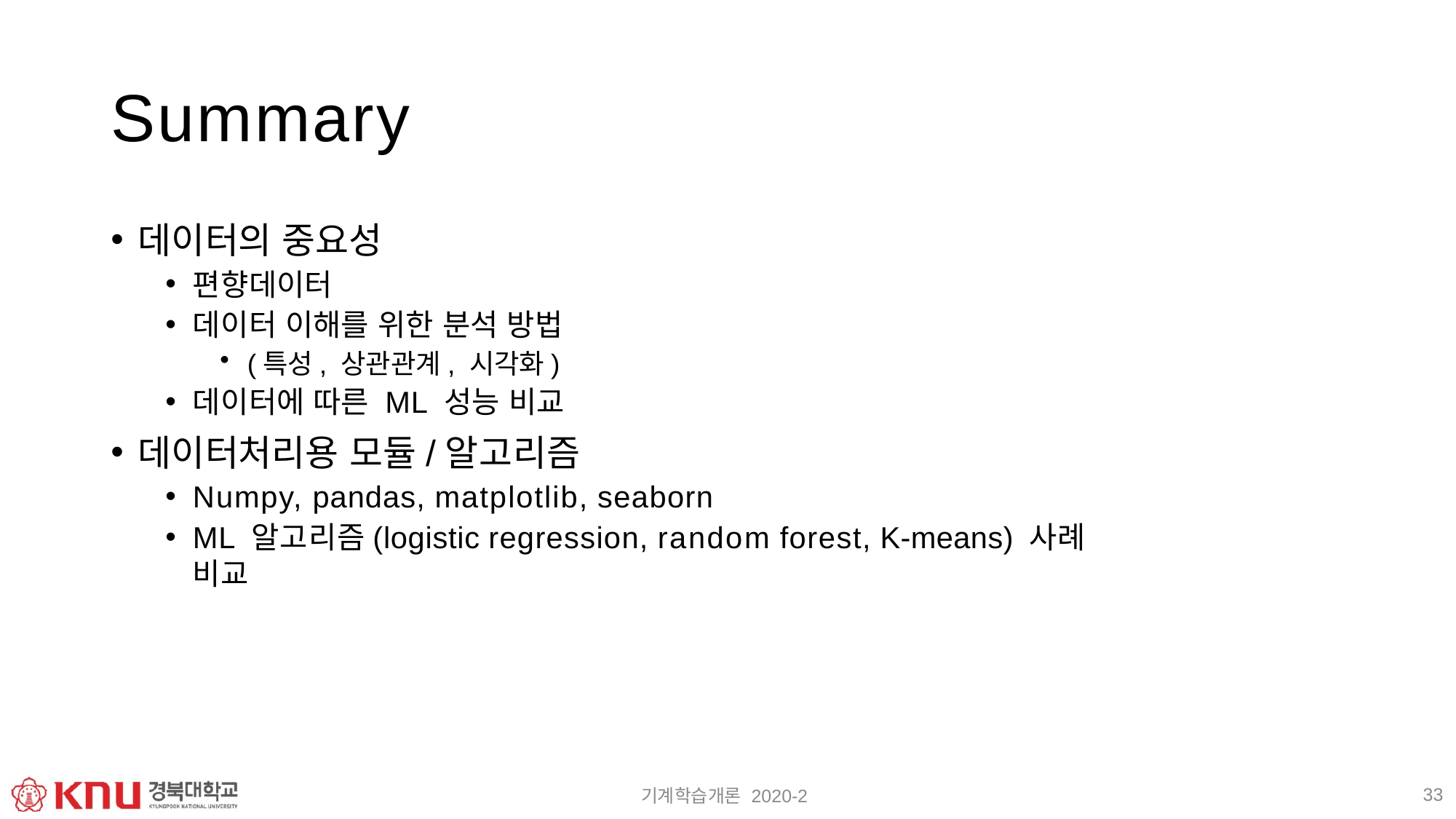

# Summary
데이터의 중요성
편향데이터
데이터 이해를 위한 분석 방법
(특성, 상관관계, 시각화)
데이터에 따른 ML 성능 비교
데이터처리용 모듈/알고리즘
Numpy, pandas, matplotlib, seaborn
ML 알고리즘(logistic regression, random forest, K-means) 사례 비교
33
기계학습개론 2020-2